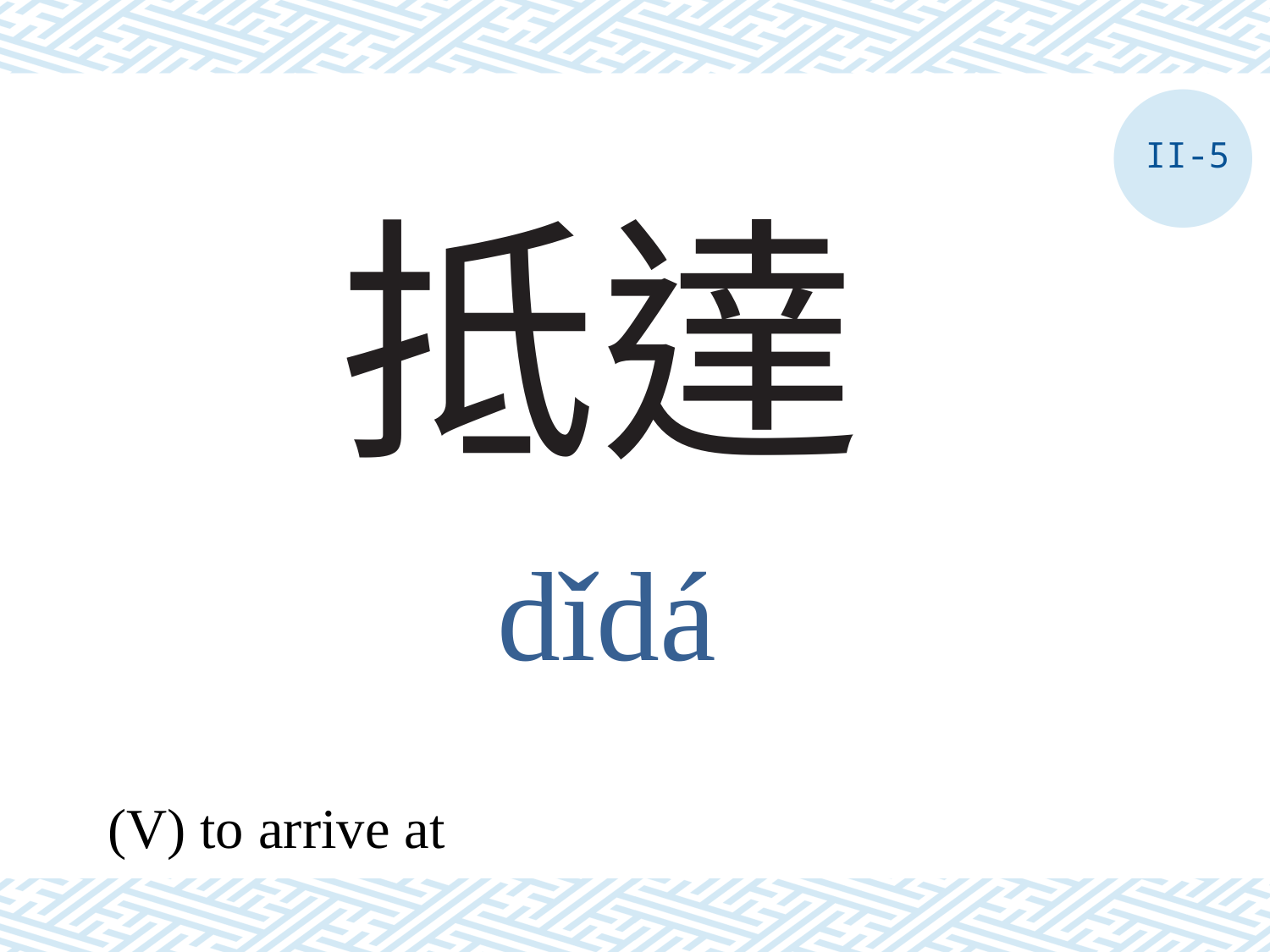

II-5

# 抵達
dǐdá
(V) to arrive at